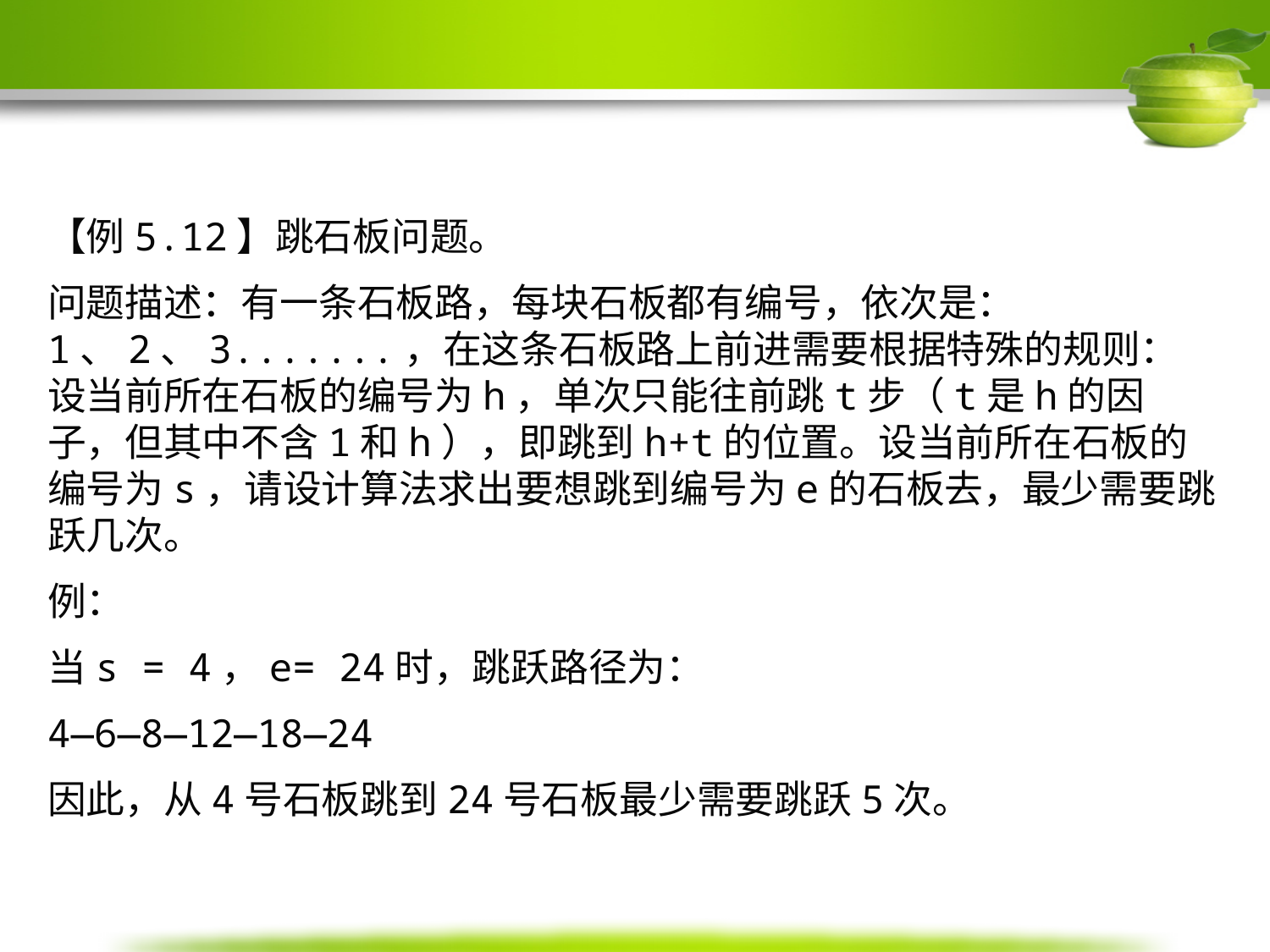

【例5.12】跳石板问题。
问题描述：有一条石板路，每块石板都有编号，依次是：1、2、3.......，在这条石板路上前进需要根据特殊的规则：设当前所在石板的编号为h，单次只能往前跳t步（t是h的因子，但其中不含1和h），即跳到h+t的位置。设当前所在石板的编号为s，请设计算法求出要想跳到编号为e的石板去，最少需要跳跃几次。
例：
当s = 4，e= 24时，跳跃路径为：
4—6—8—12—18—24
因此，从4号石板跳到24号石板最少需要跳跃5次。